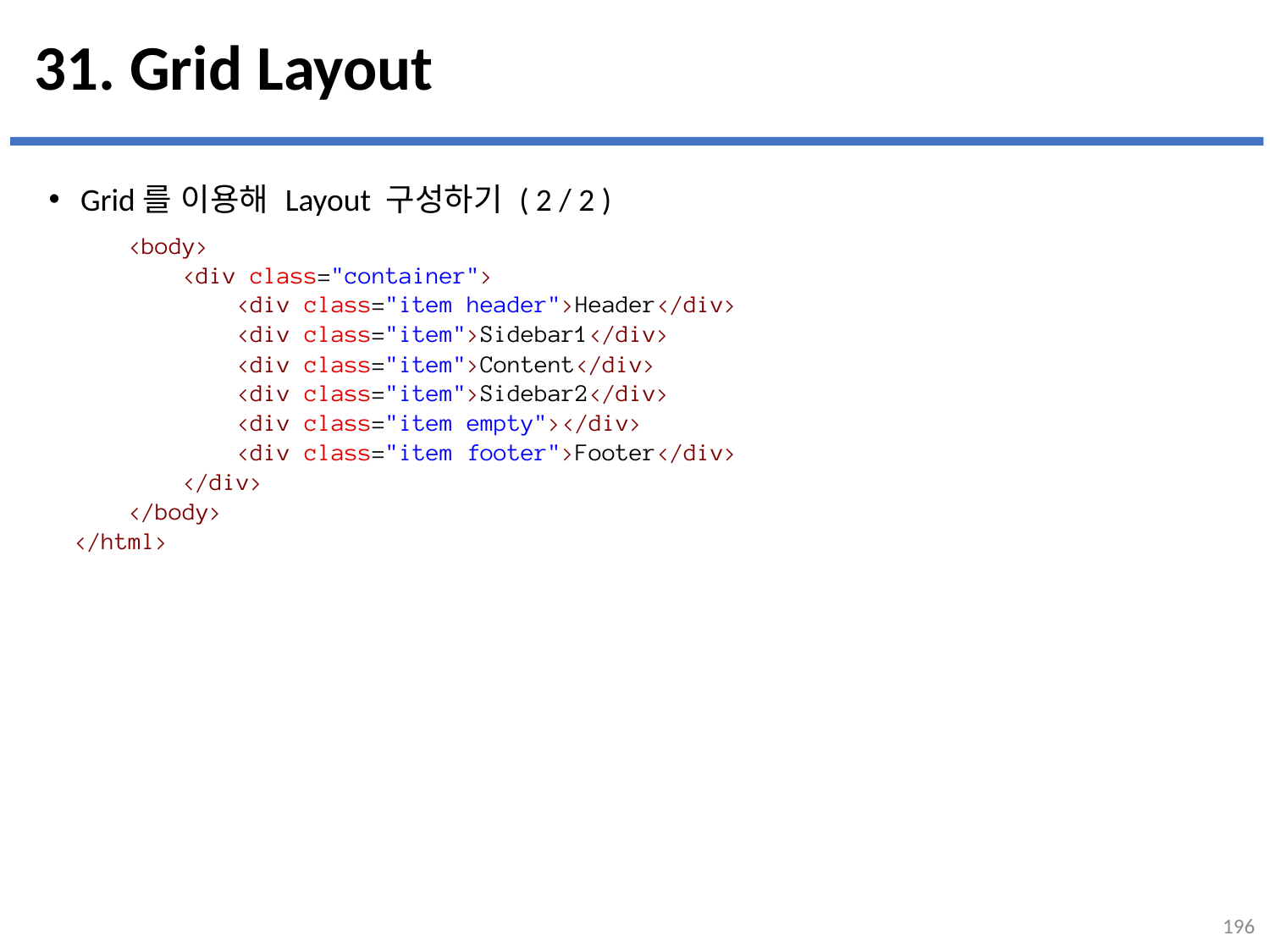

# 31. Grid Layout
Grid를 이용해 Layout 구성하기 ( 2 / 2 )
    <body>
        <div class="container">
            <div class="item header">Header</div>
            <div class="item">Sidebar1</div>
            <div class="item">Content</div>
            <div class="item">Sidebar2</div>
            <div class="item empty"></div>
            <div class="item footer">Footer</div>
        </div>
    </body>
</html>
196